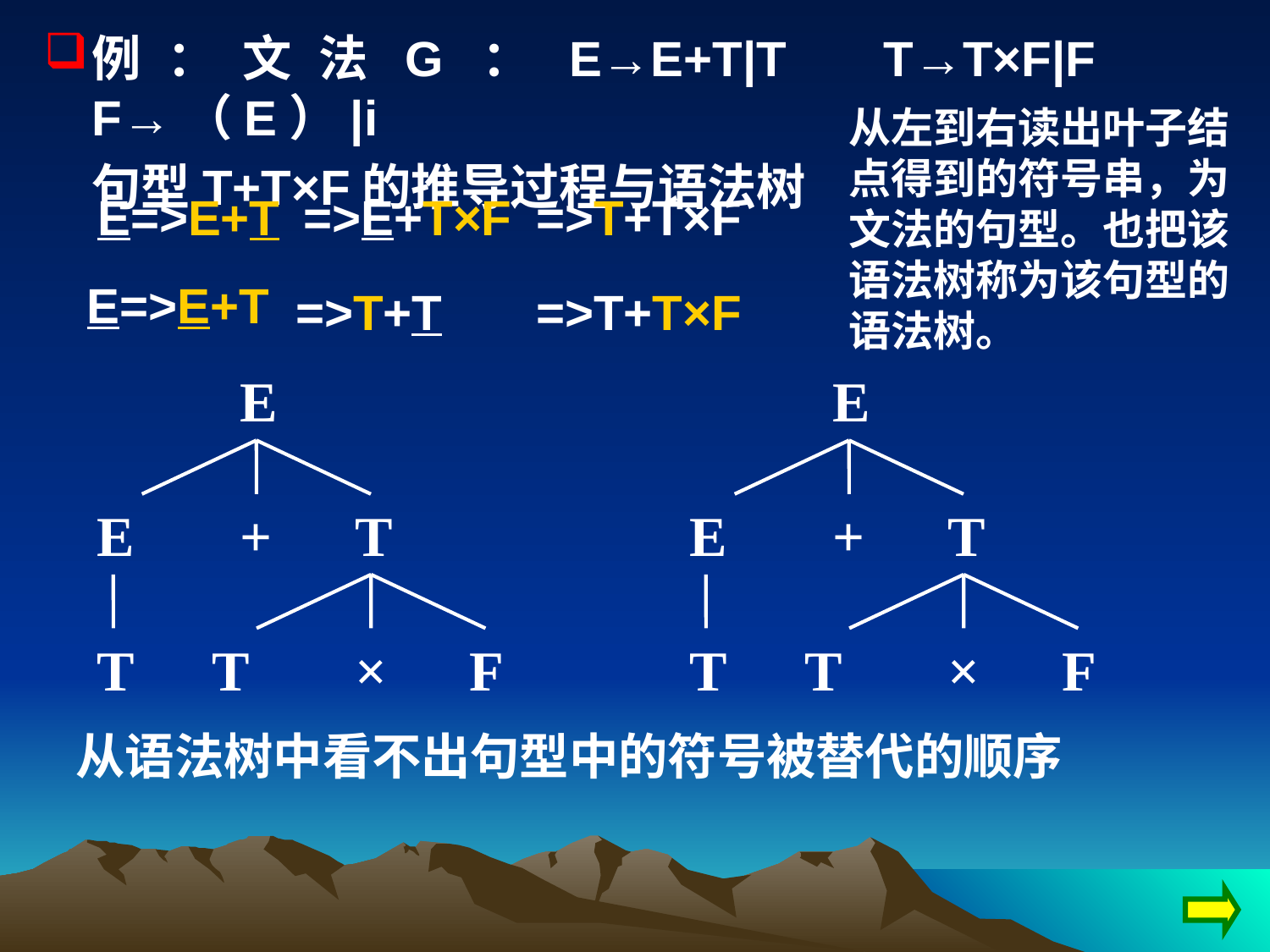

例：文法G：E→E+T|T	T→T×F|F	    F→（E）|i
	句型T+T×F的推导过程与语法树
从左到右读出叶子结点得到的符号串，为文法的句型。也把该语法树称为该句型的语法树。
E=>E+T
=>E+T×F
=>T+T×F
E=>E+T
=>T+T
=>T+T×F
E

E
+
T
E

E
+
T

T

T
×
F

T

T
×
F
从语法树中看不出句型中的符号被替代的顺序